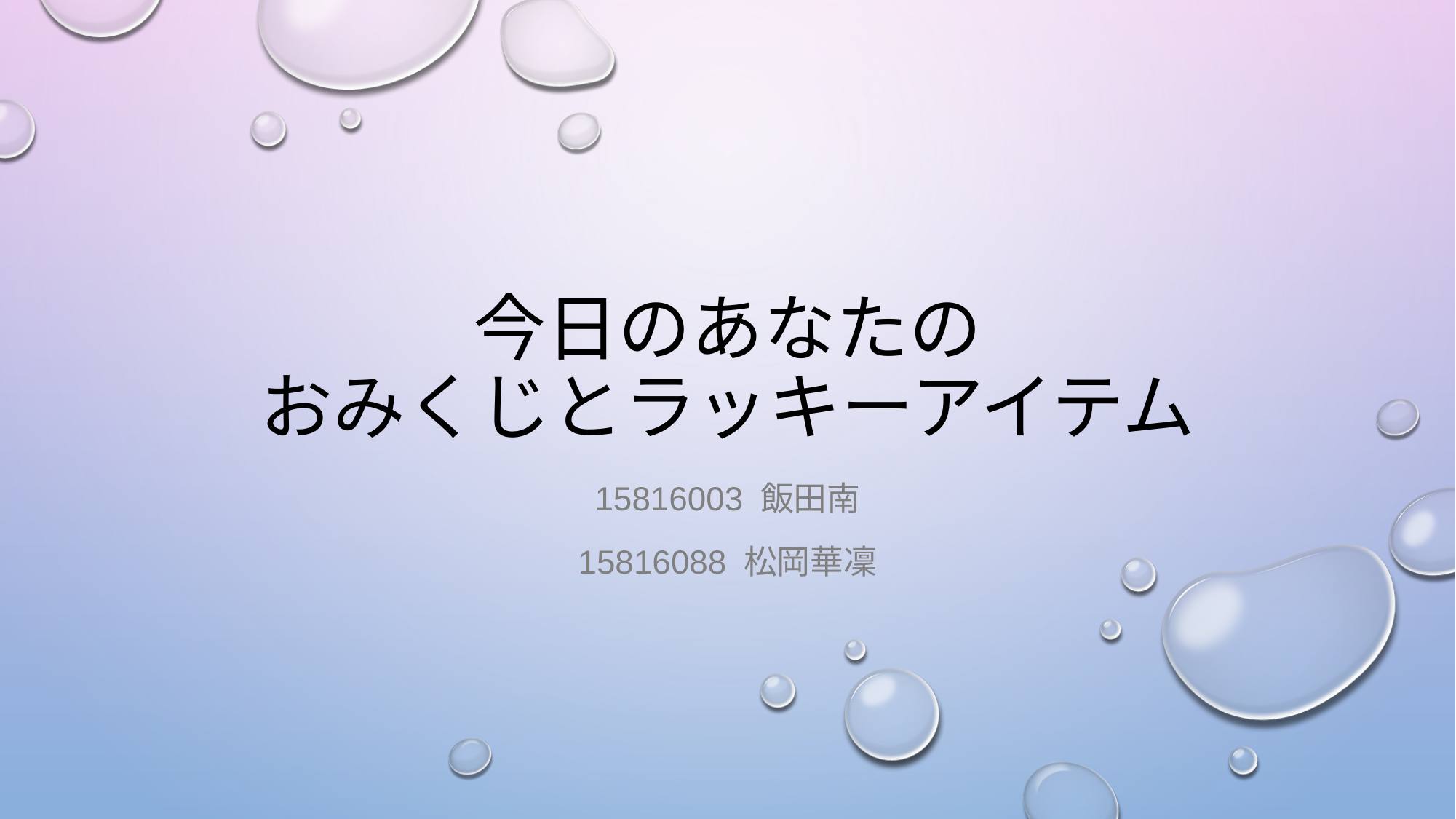

# 今日のあなたの おみくじとラッキーアイテム
15816003 飯田南
15816088 松岡華凜